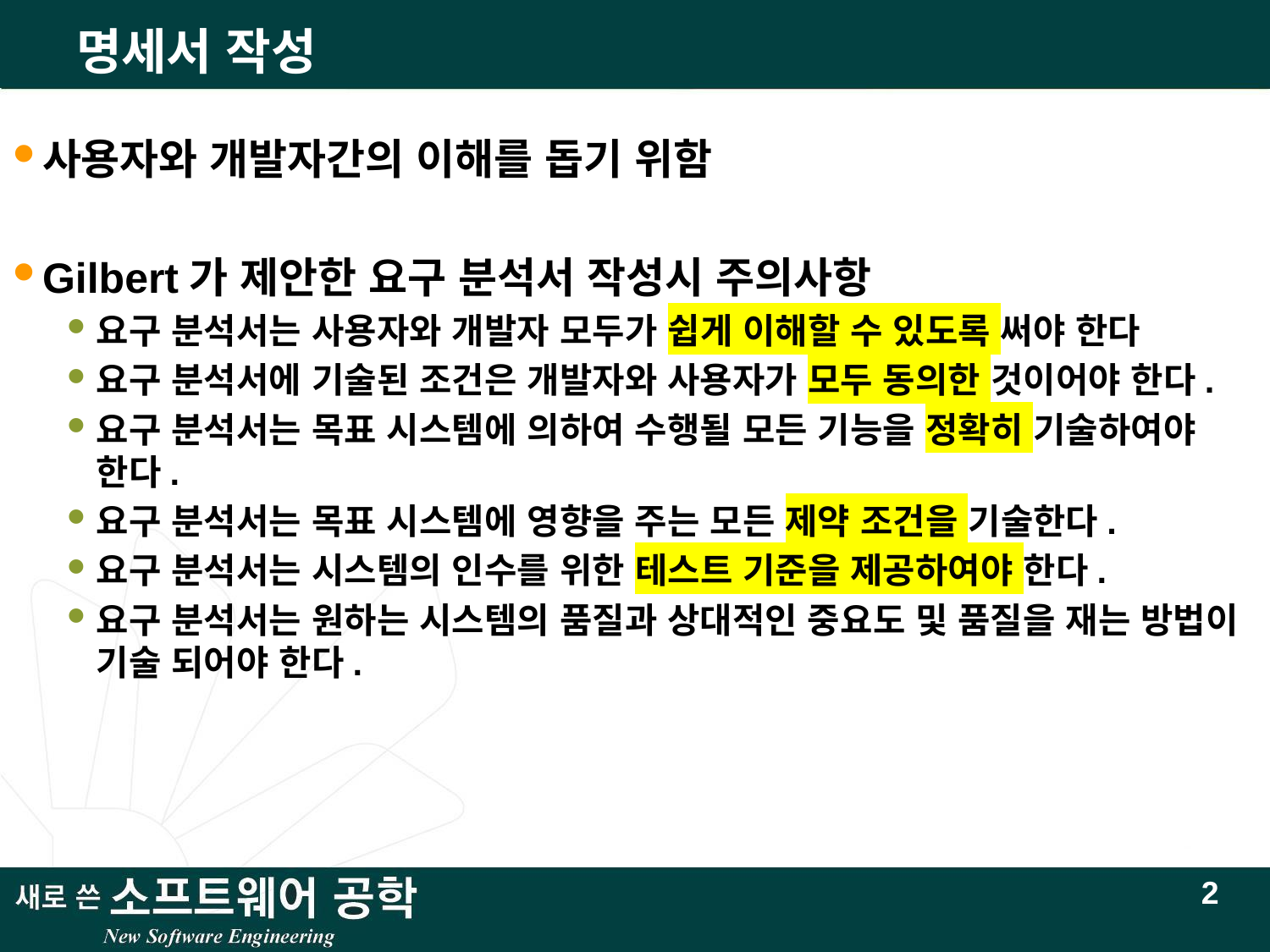

# 명세서 작성
사용자와 개발자간의 이해를 돕기 위함

Gilbert가 제안한 요구 분석서 작성시 주의사항
요구 분석서는 사용자와 개발자 모두가 쉽게 이해할 수 있도록 써야 한다
요구 분석서에 기술된 조건은 개발자와 사용자가 모두 동의한 것이어야 한다.
요구 분석서는 목표 시스템에 의하여 수행될 모든 기능을 정확히 기술하여야 한다.
요구 분석서는 목표 시스템에 영향을 주는 모든 제약 조건을 기술한다.
요구 분석서는 시스템의 인수를 위한 테스트 기준을 제공하여야 한다.
요구 분석서는 원하는 시스템의 품질과 상대적인 중요도 및 품질을 재는 방법이 기술 되어야 한다.
2